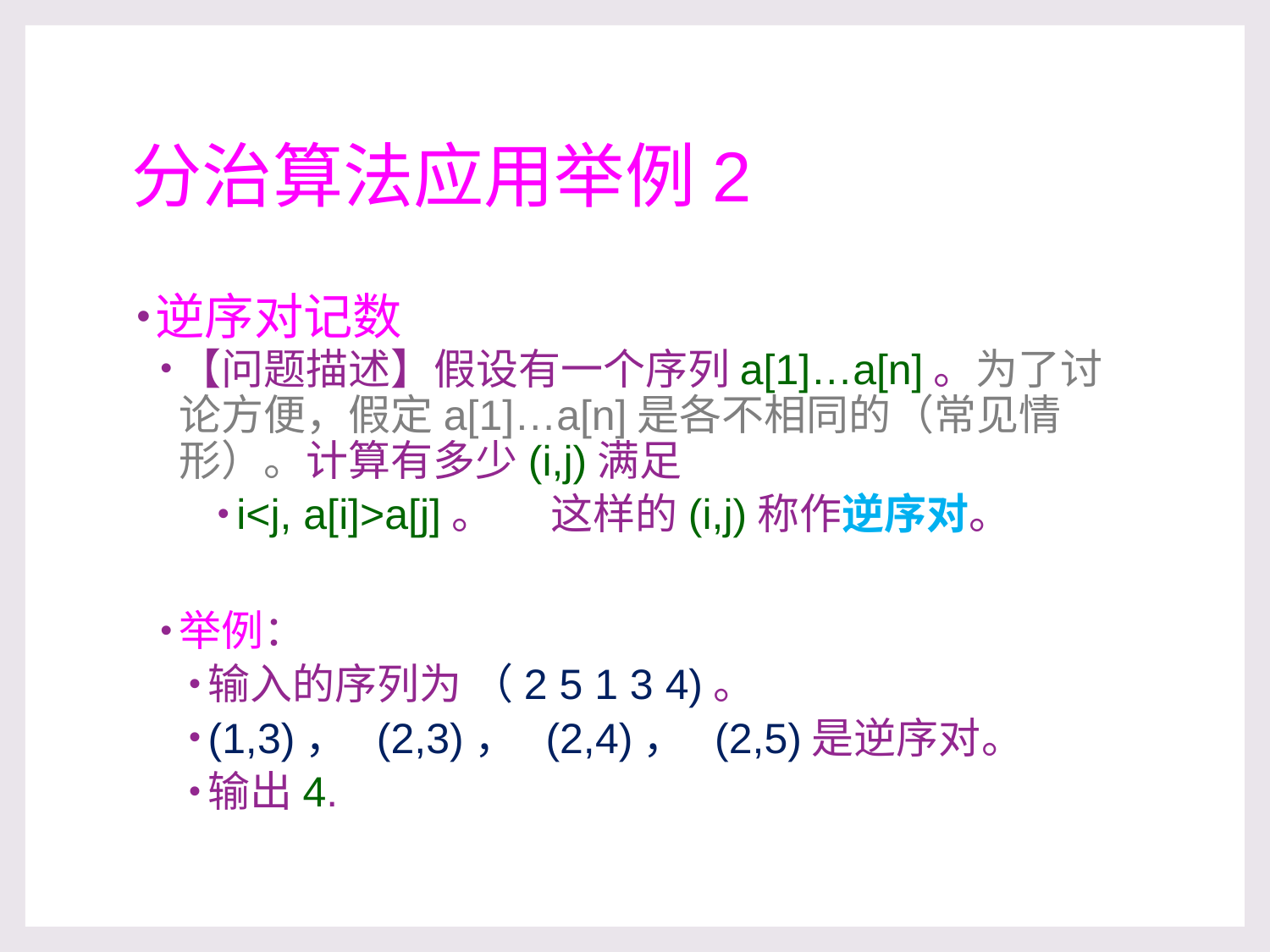

# 分治算法应用举例2
逆序对记数
【问题描述】假设有一个序列a[1]…a[n]。为了讨论方便，假定a[1]…a[n]是各不相同的（常见情形）。计算有多少(i,j)满足
i<j, a[i]>a[j]。      这样的(i,j)称作逆序对。

举例：
输入的序列为 （2 5 1 3 4)。
(1,3)，  (2,3)，  (2,4)，  (2,5)是逆序对。
输出4.